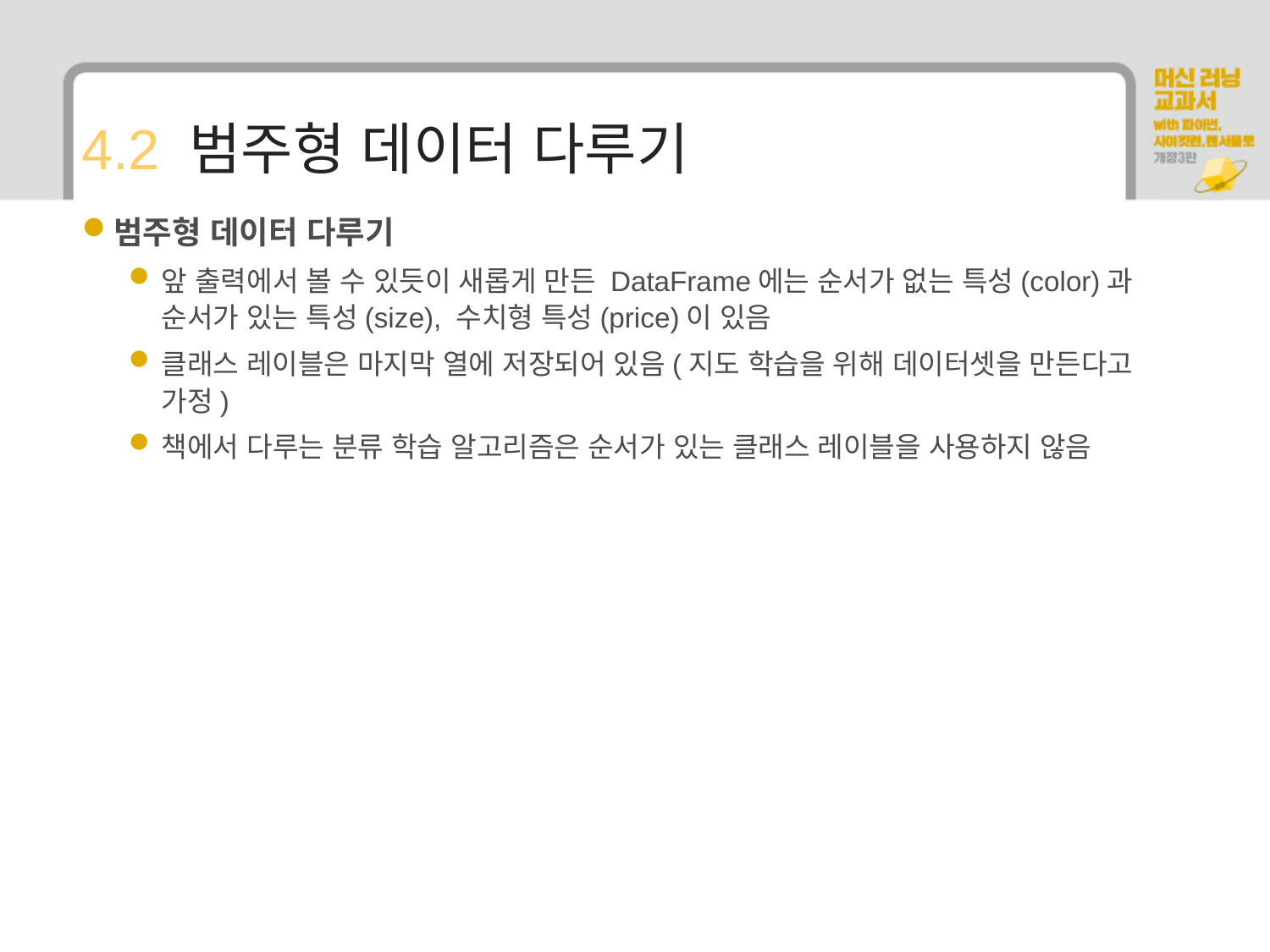

# 4.2 범주형 데이터 다루기
범주형 데이터 다루기
앞 출력에서 볼 수 있듯이 새롭게 만든 DataFrame에는 순서가 없는 특성(color)과 순서가 있는 특성(size), 수치형 특성(price)이 있음
클래스 레이블은 마지막 열에 저장되어 있음(지도 학습을 위해 데이터셋을 만든다고 가정)
책에서 다루는 분류 학습 알고리즘은 순서가 있는 클래스 레이블을 사용하지 않음